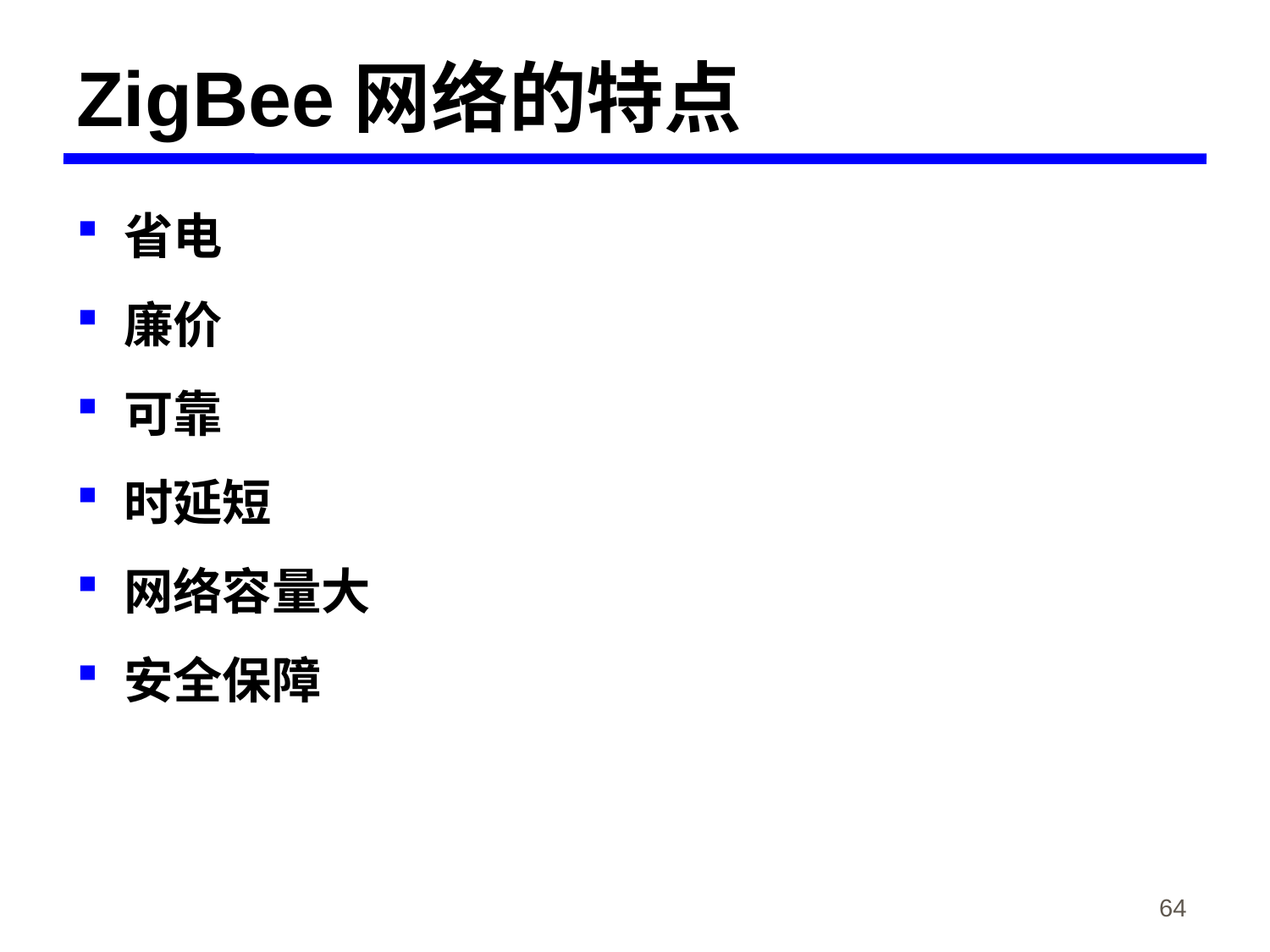

# ZigBee网络的特点
省电
廉价
可靠
时延短
网络容量大
安全保障
《物联网概论》-韩毅刚
64